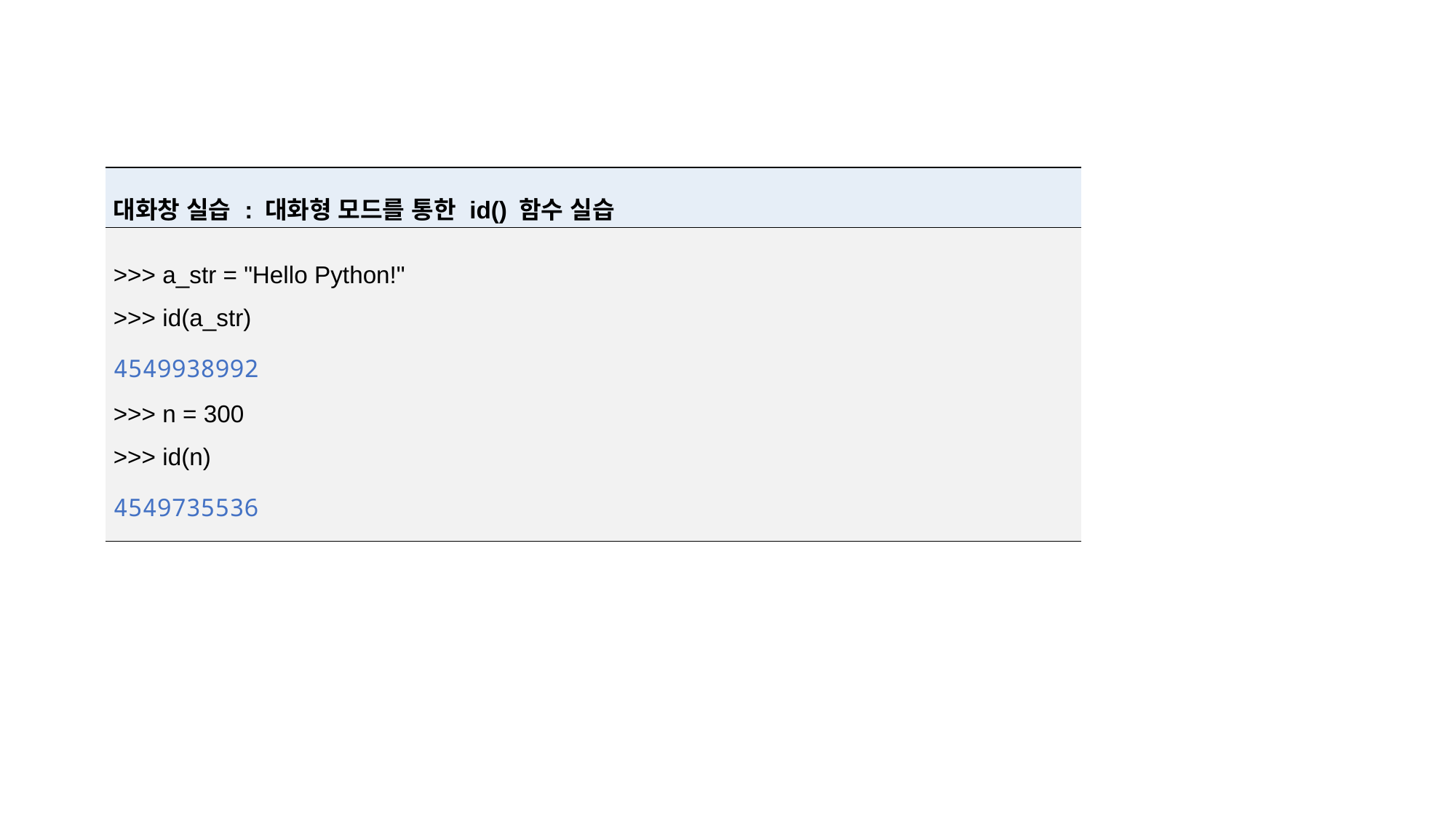

| 대화창 실습 : 대화형 모드를 통한 id() 함수 실습 |
| --- |
| >>> a\_str = "Hello Python!" >>> id(a\_str) 4549938992 >>> n = 300 >>> id(n) 4549735536 |